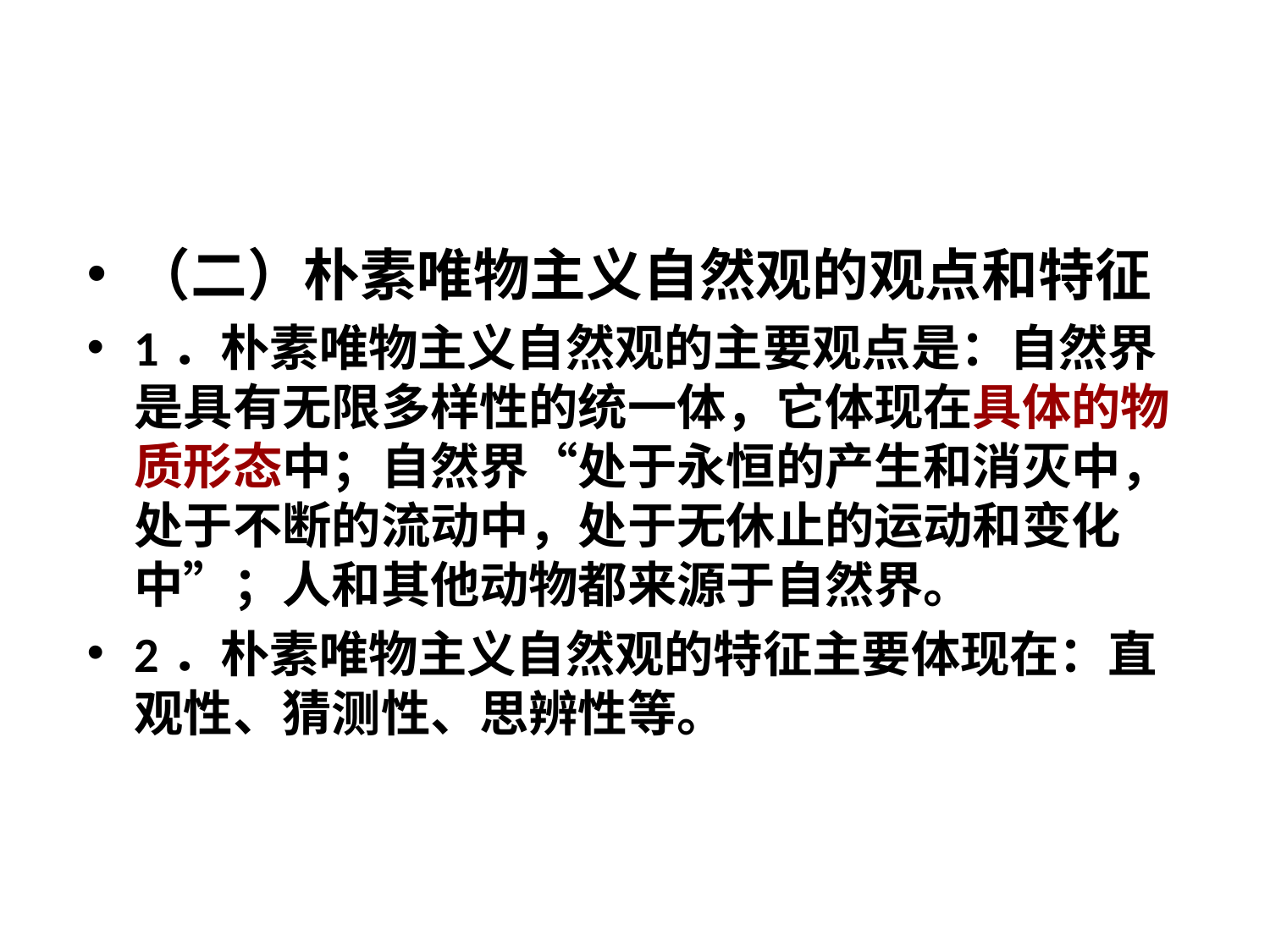

（二）朴素唯物主义自然观的观点和特征
1．朴素唯物主义自然观的主要观点是：自然界是具有无限多样性的统一体，它体现在具体的物质形态中；自然界“处于永恒的产生和消灭中，处于不断的流动中，处于无休止的运动和变化中”；人和其他动物都来源于自然界。
2．朴素唯物主义自然观的特征主要体现在：直观性、猜测性、思辨性等。